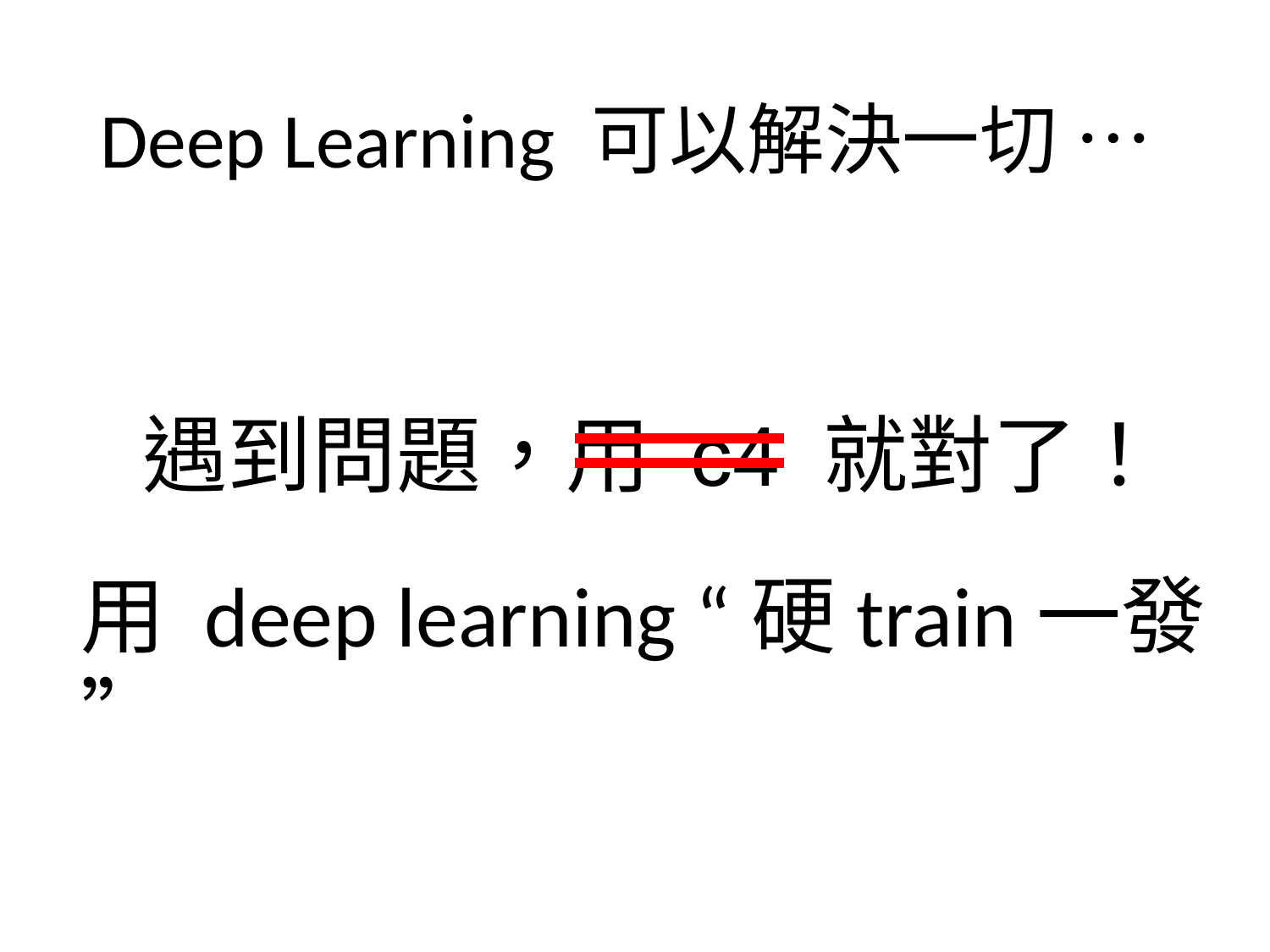

# Deep Learning 可以解決一切 …
遇到問題，用 c4 就對了！
用 deep learning “硬train一發”